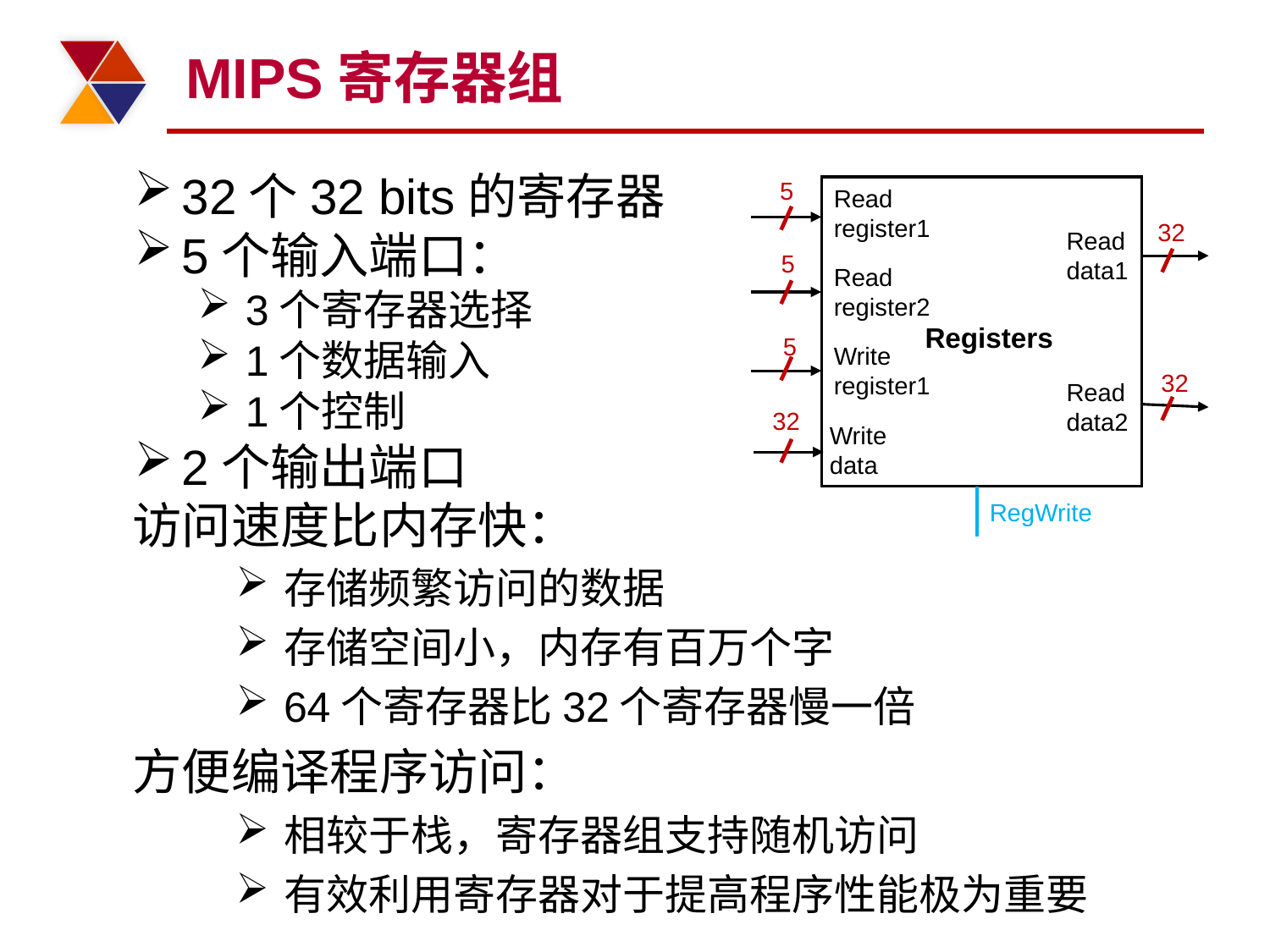

# MIPS寄存器组
32个32 bits的寄存器
5个输入端口：
3个寄存器选择
1个数据输入
1个控制
2个输出端口
5

Read
register1
Read
data1
Read
register2
Registers
Write
register1
Read
data2
Write
data
RegWrite
32
5
5
32
32
访问速度比内存快：
存储频繁访问的数据
存储空间小，内存有百万个字
64个寄存器比32个寄存器慢一倍
方便编译程序访问：
相较于栈，寄存器组支持随机访问
有效利用寄存器对于提高程序性能极为重要